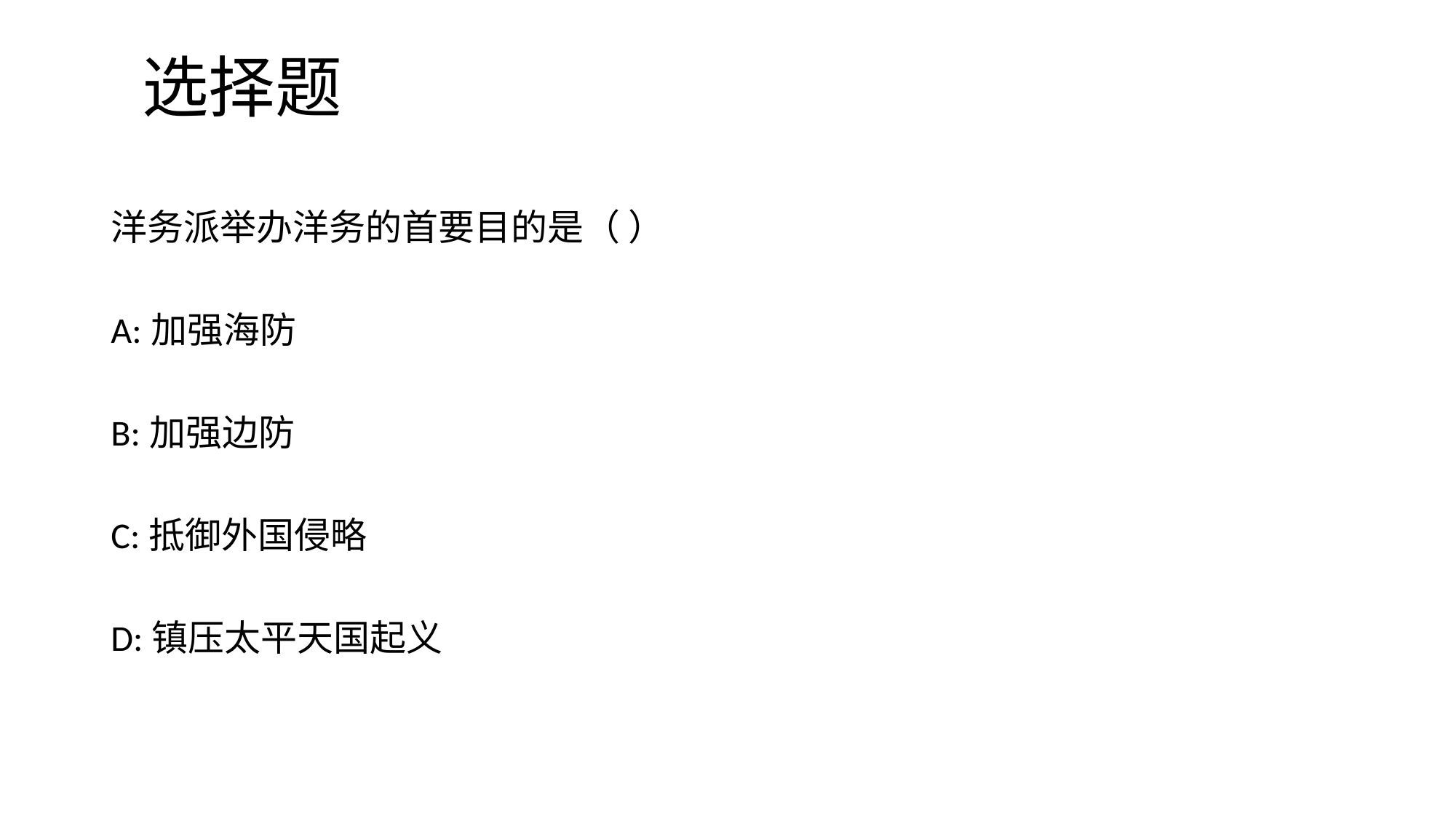

# 选择题
洋务派举办洋务的首要目的是（ ）
A:加强海防
B:加强边防
C:抵御外国侵略
D:镇压太平天国起义